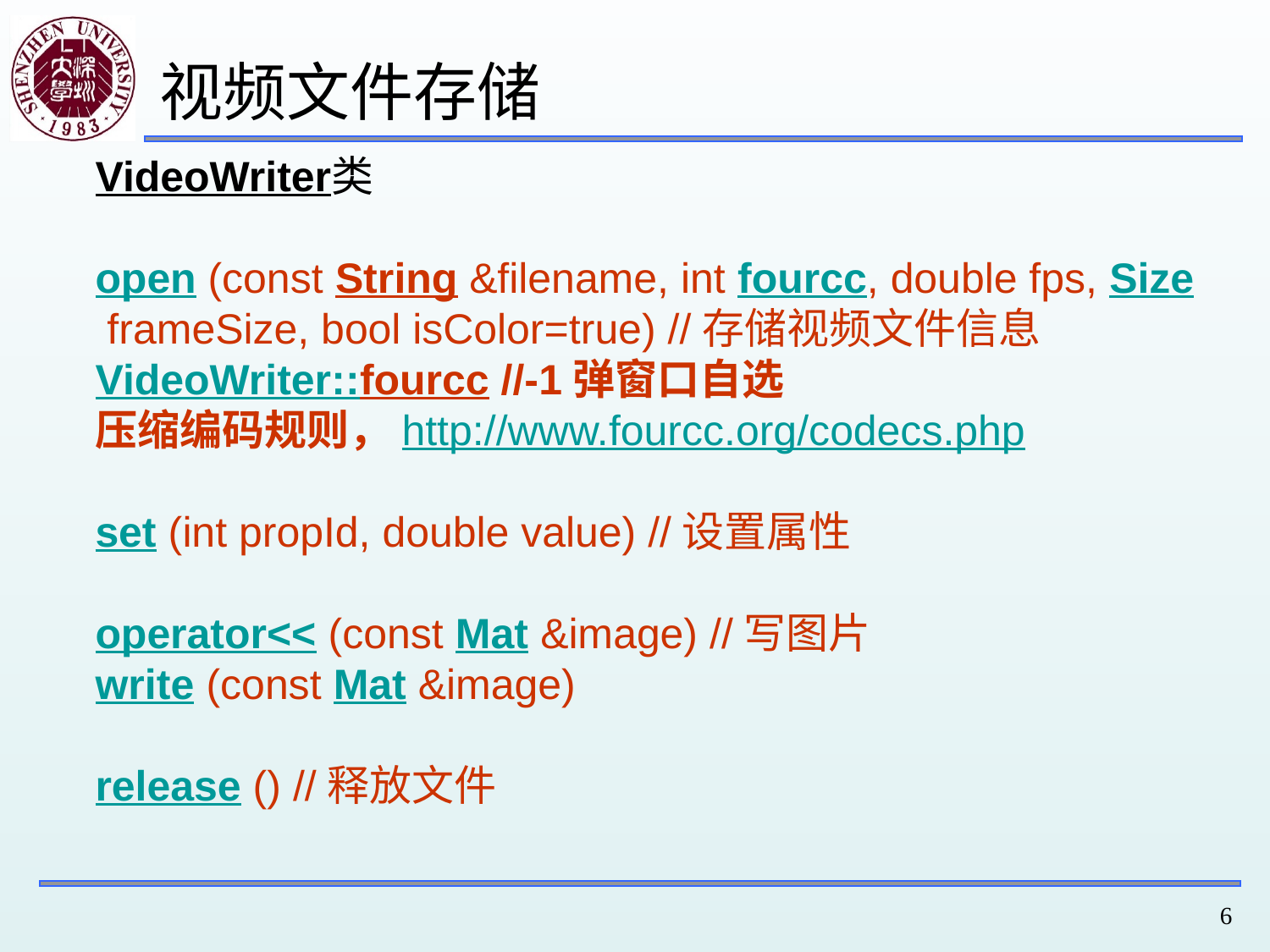

视频文件存储
VideoWriter类

open (const String &filename, int fourcc, double fps, Size frameSize, bool isColor=true) //存储视频文件信息
VideoWriter::fourcc //-1弹窗口自选
压缩编码规则，http://www.fourcc.org/codecs.php

set (int propId, double value) //设置属性

operator<< (const Mat &image) //写图片
write (const Mat &image)

release () //释放文件

6